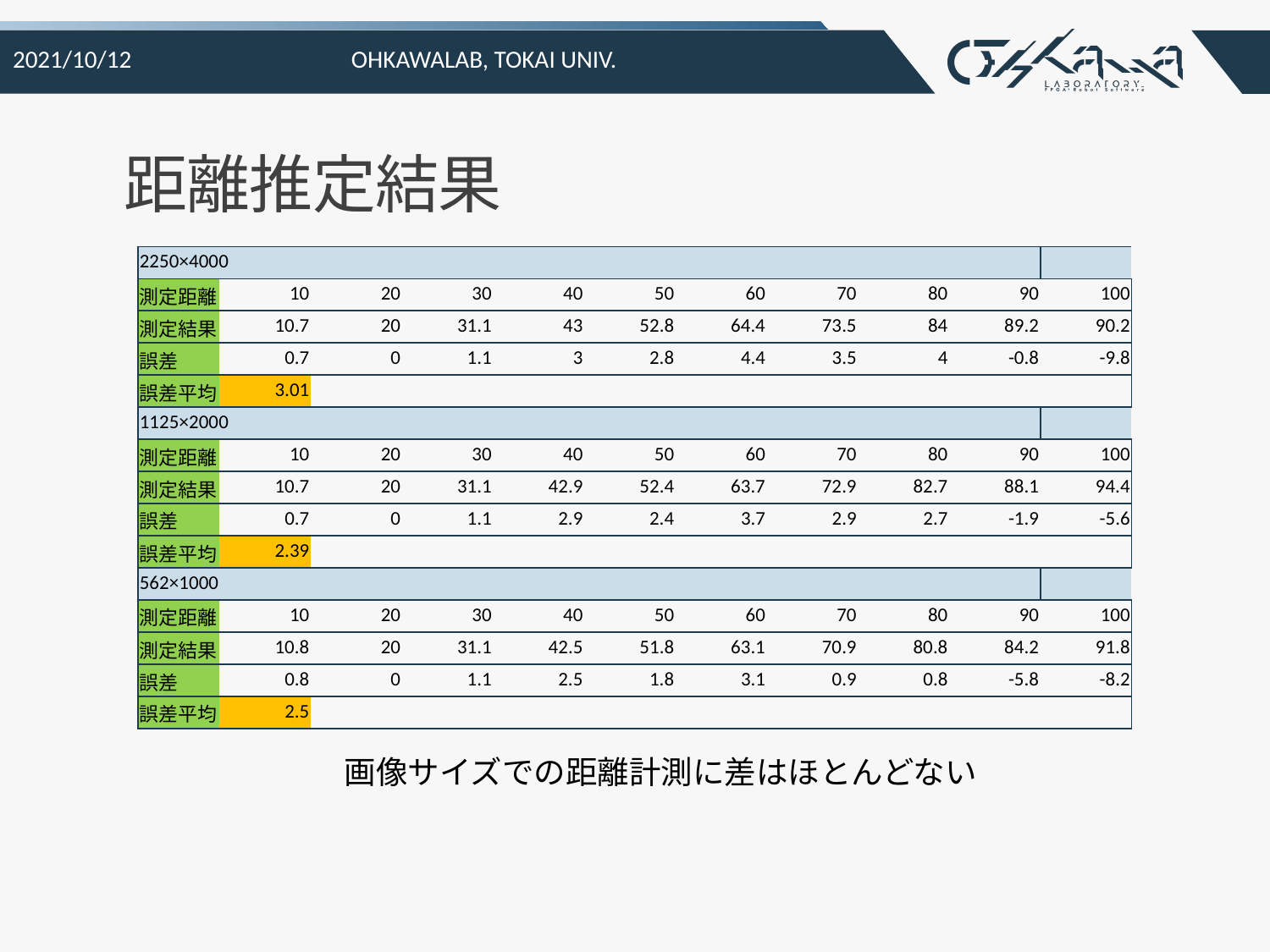

2021/10/12
Ohkawalab, Tokai Univ.
# 距離推定結果
| 2250×4000 |  |  |  |  |  |  |  |  |  |  |
| --- | --- | --- | --- | --- | --- | --- | --- | --- | --- | --- |
| 測定距離 | 10 | 20 | 30 | 40 | 50 | 60 | 70 | 80 | 90 | 100 |
| 測定結果 | 10.7 | 20 | 31.1 | 43 | 52.8 | 64.4 | 73.5 | 84 | 89.2 | 90.2 |
| 誤差 | 0.7 | 0 | 1.1 | 3 | 2.8 | 4.4 | 3.5 | 4 | -0.8 | -9.8 |
| 誤差平均 | 3.01 |  |  |  |  |  |  |  |  |  |
| 1125×2000 |  |  |  |  |  |  |  |  |  |  |
| 測定距離 | 10 | 20 | 30 | 40 | 50 | 60 | 70 | 80 | 90 | 100 |
| 測定結果 | 10.7 | 20 | 31.1 | 42.9 | 52.4 | 63.7 | 72.9 | 82.7 | 88.1 | 94.4 |
| 誤差 | 0.7 | 0 | 1.1 | 2.9 | 2.4 | 3.7 | 2.9 | 2.7 | -1.9 | -5.6 |
| 誤差平均 | 2.39 |  |  |  |  |  |  |  |  |  |
| 562×1000 |  |  |  |  |  |  |  |  |  |  |
| 測定距離 | 10 | 20 | 30 | 40 | 50 | 60 | 70 | 80 | 90 | 100 |
| 測定結果 | 10.8 | 20 | 31.1 | 42.5 | 51.8 | 63.1 | 70.9 | 80.8 | 84.2 | 91.8 |
| 誤差 | 0.8 | 0 | 1.1 | 2.5 | 1.8 | 3.1 | 0.9 | 0.8 | -5.8 | -8.2 |
| 誤差平均 | 2.5 |  |  |  |  |  |  |  |  |  |
画像サイズでの距離計測に差はほとんどない